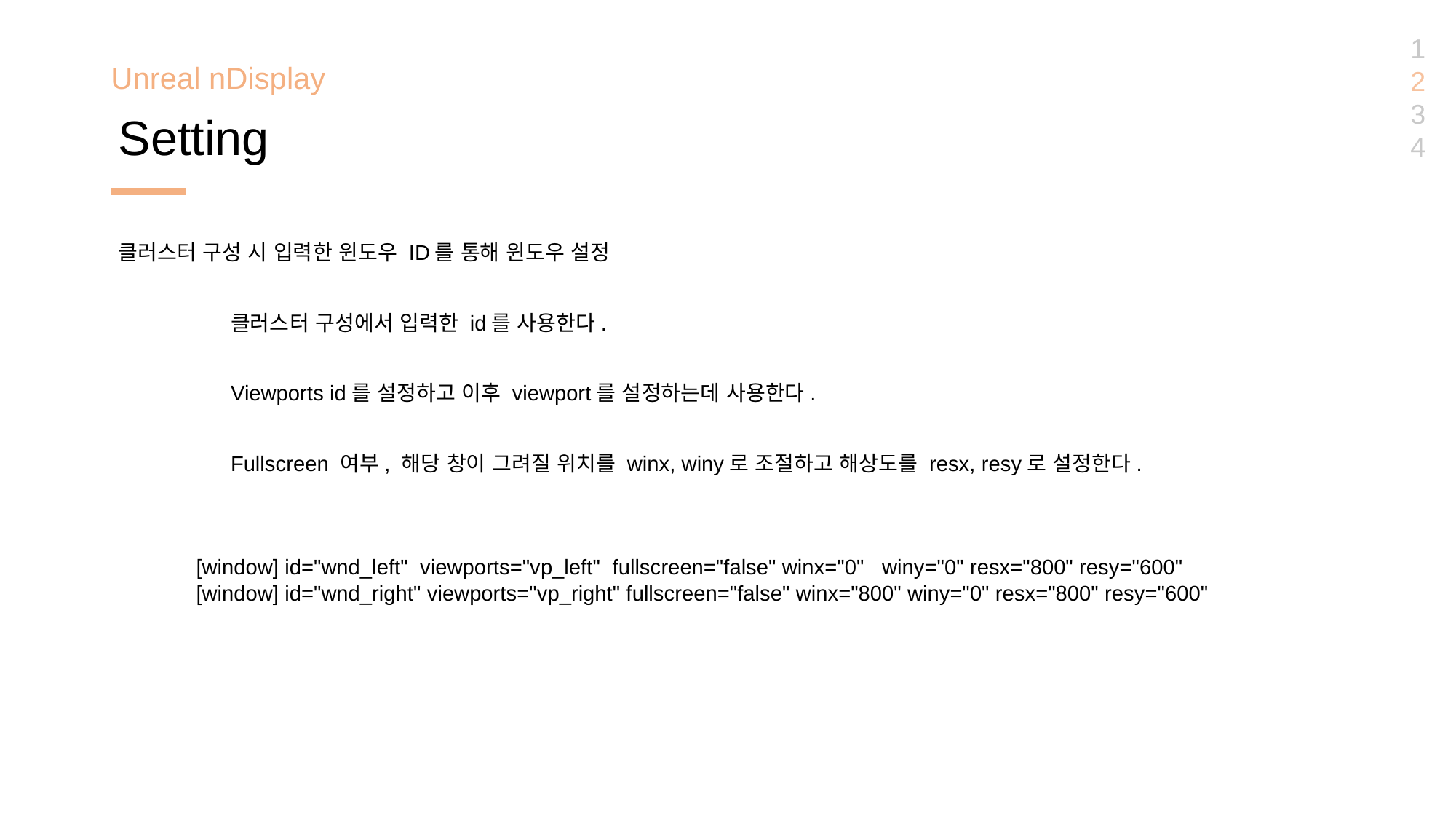

1
2
3
4
Unreal nDisplay
Setting

클러스터 구성 시 입력한 윈도우 ID를 통해 윈도우 설정
클러스터 구성에서 입력한 id를 사용한다.
Viewports id를 설정하고 이후 viewport를 설정하는데 사용한다.
Fullscreen 여부, 해당 창이 그려질 위치를 winx, winy로 조절하고 해상도를 resx, resy로 설정한다.
[window] id="wnd_left"  viewports="vp_left"  fullscreen="false" winx="0"   winy="0" resx="800" resy="600"
[window] id="wnd_right" viewports="vp_right" fullscreen="false" winx="800" winy="0" resx="800" resy="600"